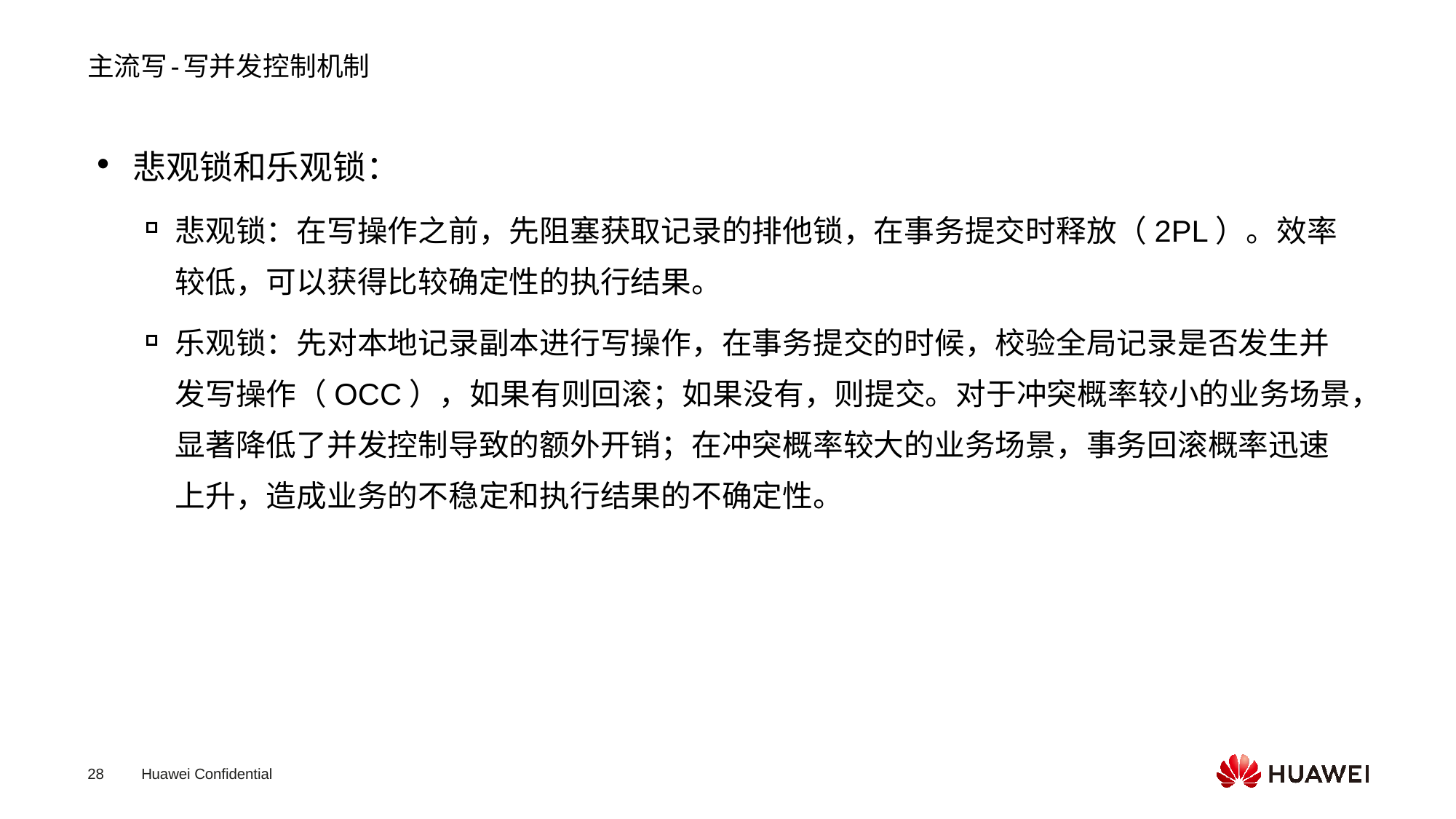

# 主流写-写并发控制机制
悲观锁和乐观锁：
悲观锁：在写操作之前，先阻塞获取记录的排他锁，在事务提交时释放（2PL）。效率较低，可以获得比较确定性的执行结果。
乐观锁：先对本地记录副本进行写操作，在事务提交的时候，校验全局记录是否发生并发写操作（OCC），如果有则回滚；如果没有，则提交。对于冲突概率较小的业务场景，显著降低了并发控制导致的额外开销；在冲突概率较大的业务场景，事务回滚概率迅速上升，造成业务的不稳定和执行结果的不确定性。